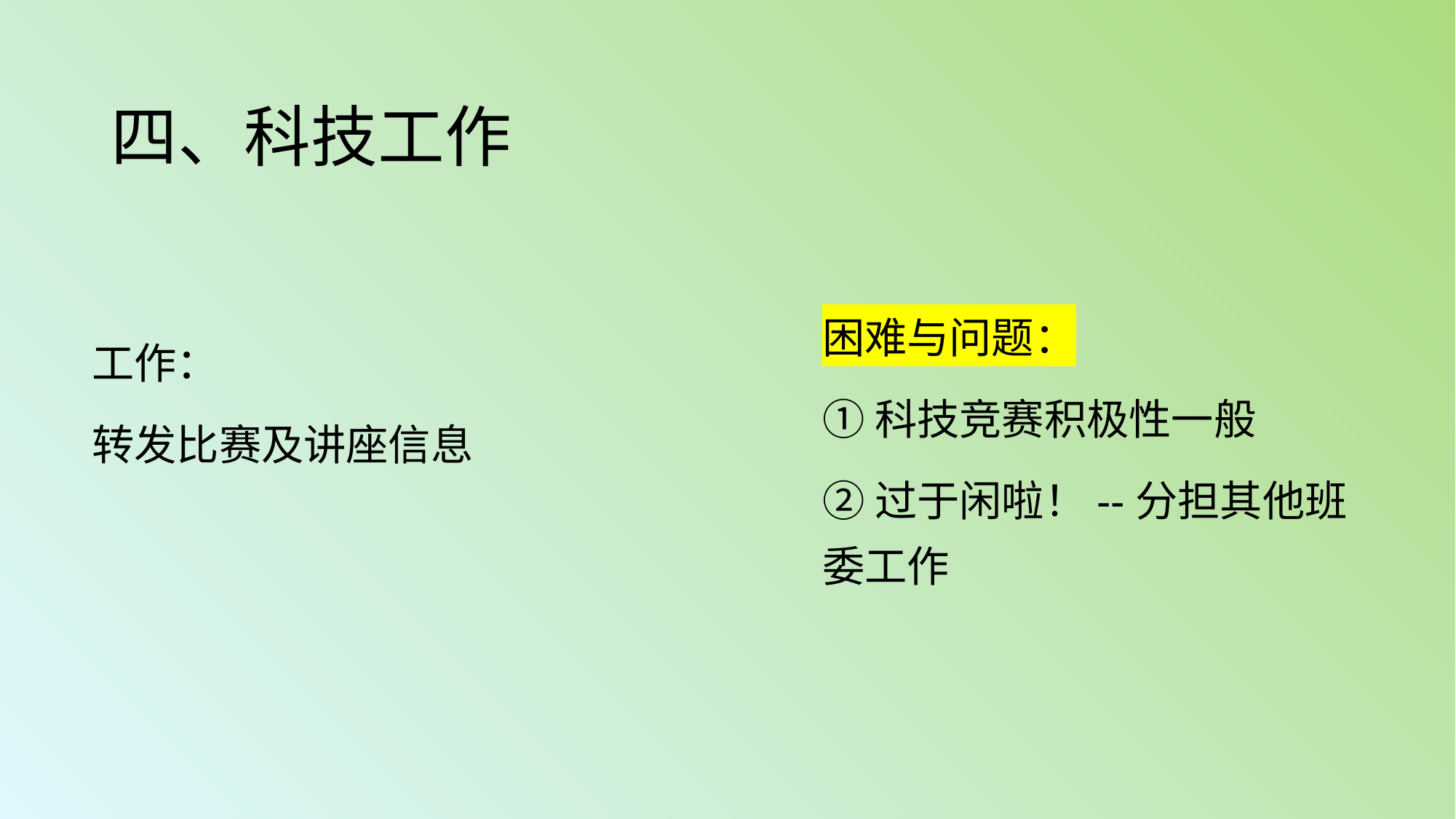

# 四、科技工作

困难与问题：
①科技竞赛积极性一般
②过于闲啦！--分担其他班委工作
工作：
转发比赛及讲座信息